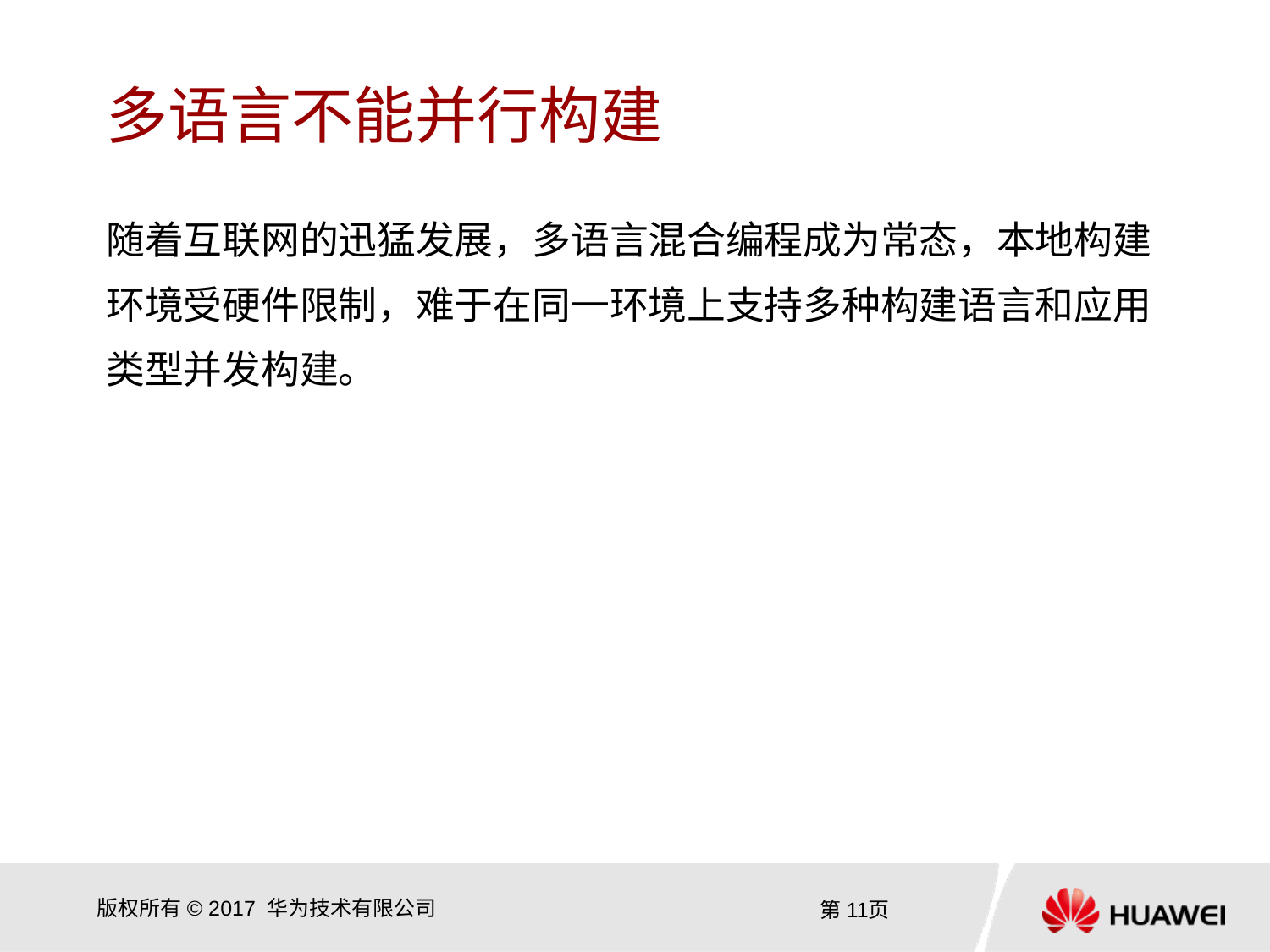

# 多语言不能并行构建
随着互联网的迅猛发展，多语言混合编程成为常态，本地构建环境受硬件限制，难于在同一环境上支持多种构建语言和应用类型并发构建。